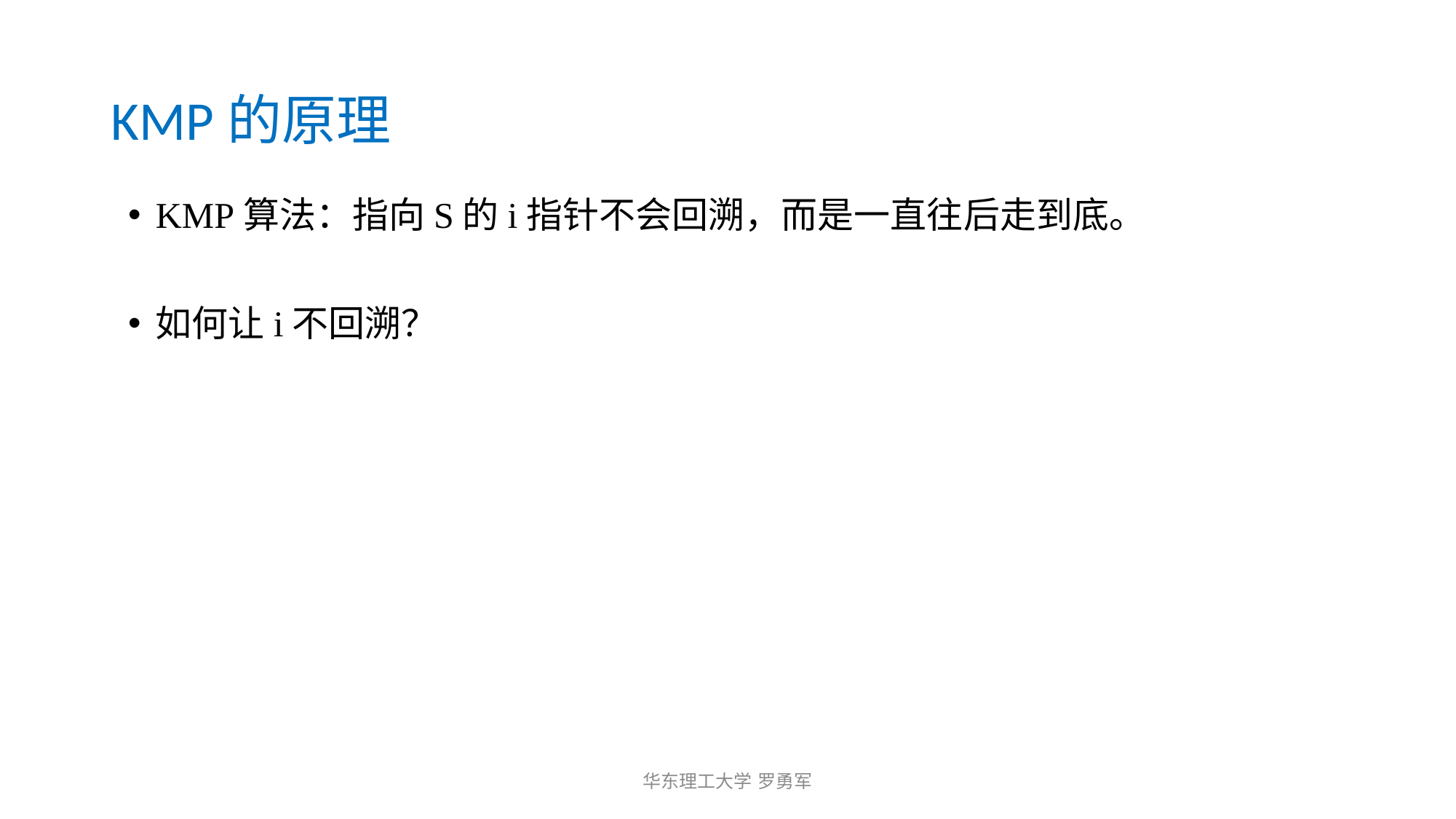

# KMP的原理
KMP算法：指向S的i指针不会回溯，而是一直往后走到底。

如何让i不回溯？

华东理工大学 罗勇军